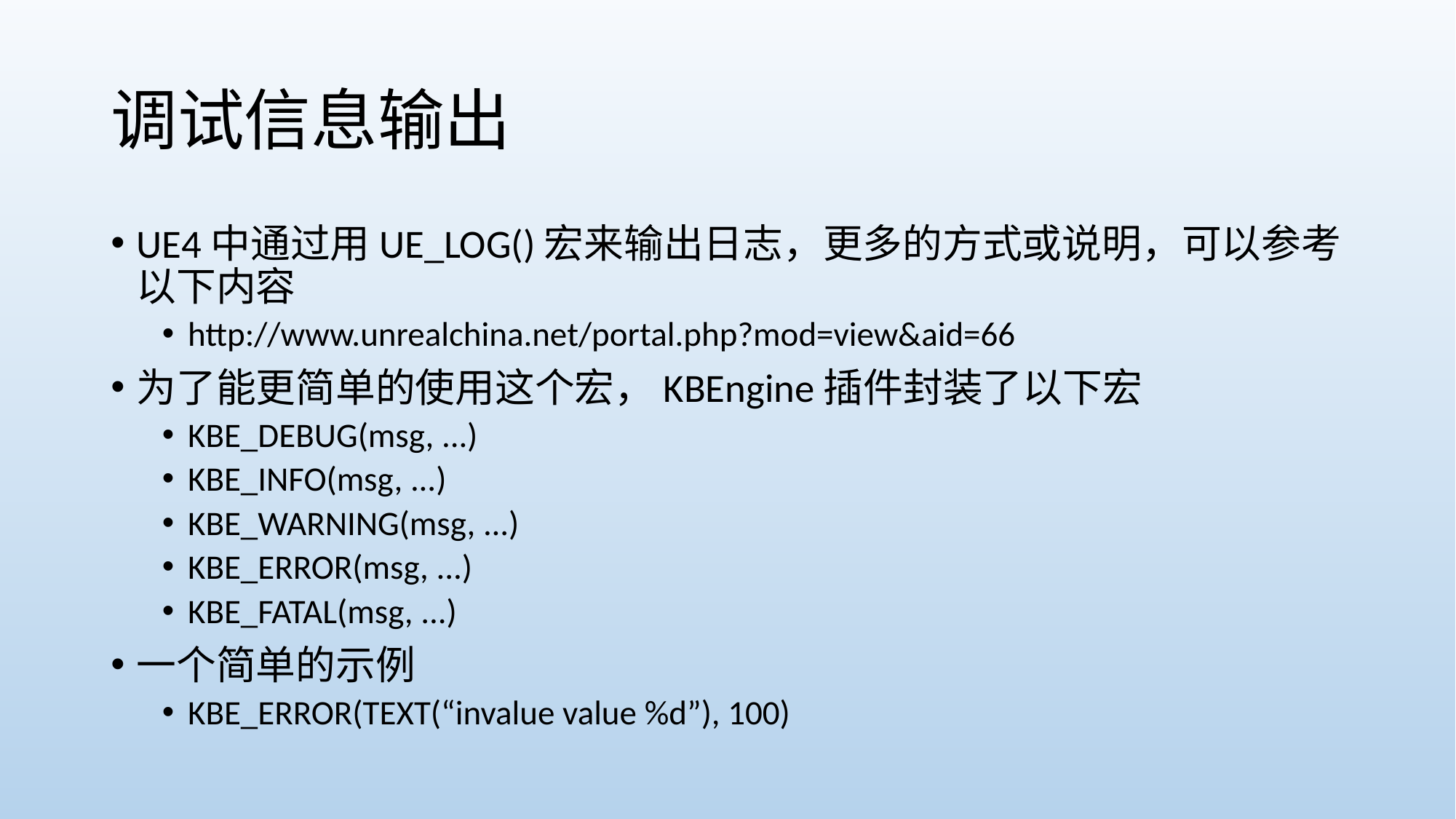

# 调试信息输出
UE4中通过用UE_LOG()宏来输出日志，更多的方式或说明，可以参考以下内容
http://www.unrealchina.net/portal.php?mod=view&aid=66
为了能更简单的使用这个宏，KBEngine插件封装了以下宏
KBE_DEBUG(msg, ...)
KBE_INFO(msg, ...)
KBE_WARNING(msg, ...)
KBE_ERROR(msg, ...)
KBE_FATAL(msg, ...)
一个简单的示例
KBE_ERROR(TEXT(“invalue value %d”), 100)